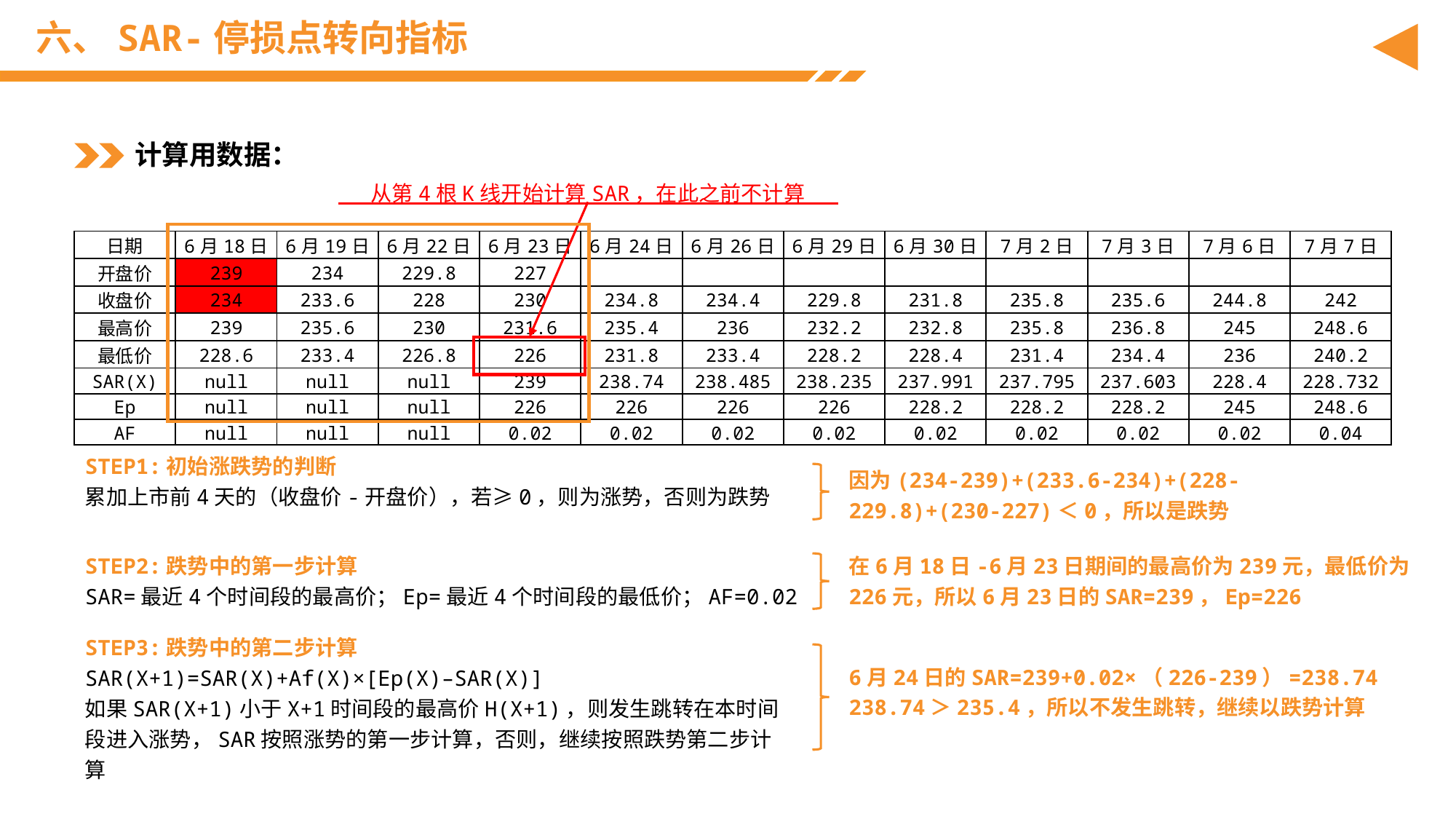

# 六、SAR-停损点转向指标

计算用数据：

从第4根K线开始计算SAR，在此之前不计算

| 日期 | 6月18日 | 6月19日 | 6月22日 | 6月23日 | 6月24日 | 6月26日 | 6月29日 | 6月30日 | 7月2日 | 7月3日 | 7月6日 | 7月7日 |
| --- | --- | --- | --- | --- | --- | --- | --- | --- | --- | --- | --- | --- |
| 开盘价 | 239 | 234 | 229.8 | 227 |  |  |  |  |  |  |  |  |
| 收盘价 | 234 | 233.6 | 228 | 230 | 234.8 | 234.4 | 229.8 | 231.8 | 235.8 | 235.6 | 244.8 | 242 |
| 最高价 | 239 | 235.6 | 230 | 231.6 | 235.4 | 236 | 232.2 | 232.8 | 235.8 | 236.8 | 245 | 248.6 |
| 最低价 | 228.6 | 233.4 | 226.8 | 226 | 231.8 | 233.4 | 228.2 | 228.4 | 231.4 | 234.4 | 236 | 240.2 |
| SAR(X) | null | null | null | 239 | 238.74 | 238.485 | 238.235 | 237.991 | 237.795 | 237.603 | 228.4 | 228.732 |
| Ep | null | null | null | 226 | 226 | 226 | 226 | 228.2 | 228.2 | 228.2 | 245 | 248.6 |
| AF | null | null | null | 0.02 | 0.02 | 0.02 | 0.02 | 0.02 | 0.02 | 0.02 | 0.02 | 0.04 |

STEP1:初始涨跌势的判断
累加上市前4天的（收盘价-开盘价），若≥0，则为涨势，否则为跌势
因为(234-239)+(233.6-234)+(228-229.8)+(230-227)＜0，所以是跌势

STEP2:跌势中的第一步计算
SAR=最近4个时间段的最高价；Ep=最近4个时间段的最低价；AF=0.02
在6月18日-6月23日期间的最高价为239元，最低价为226元，所以6月23日的SAR=239，Ep=226

STEP3:跌势中的第二步计算
SAR(X+1)=SAR(X)+Af(X)×[Ep(X)–SAR(X)]
如果SAR(X+1)小于X+1时间段的最高价H(X+1)，则发生跳转在本时间段进入涨势，SAR按照涨势的第一步计算，否则，继续按照跌势第二步计算

6月24日的SAR=239+0.02×（226-239）=238.74
238.74＞235.4，所以不发生跳转，继续以跌势计算